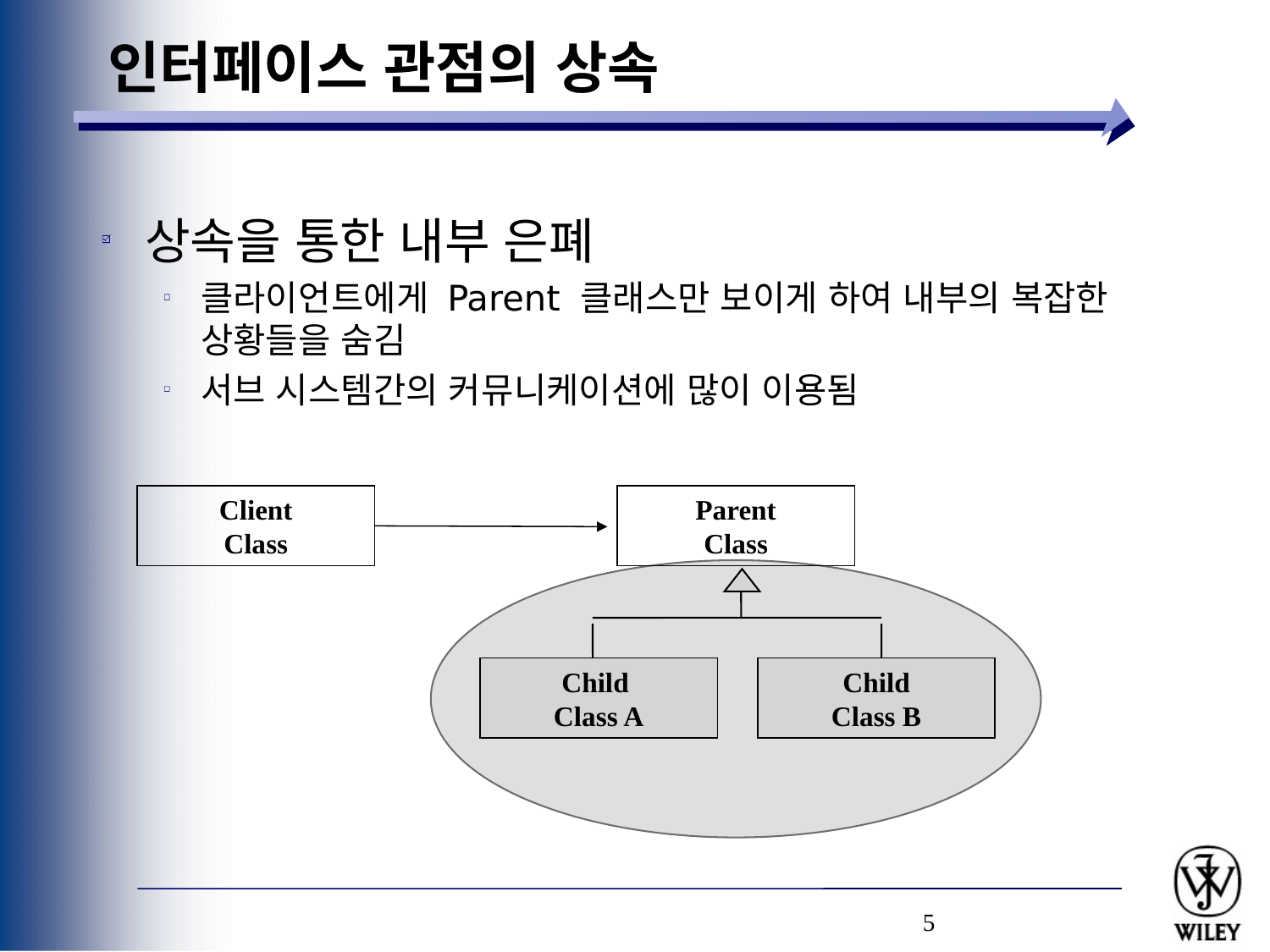

# 인터페이스 관점의 상속
상속을 통한 내부 은폐
클라이언트에게 Parent 클래스만 보이게 하여 내부의 복잡한 상황들을 숨김
서브 시스템간의 커뮤니케이션에 많이 이용됨

Client
Class
Parent
Class

Child
Class A
Child
Class B
5